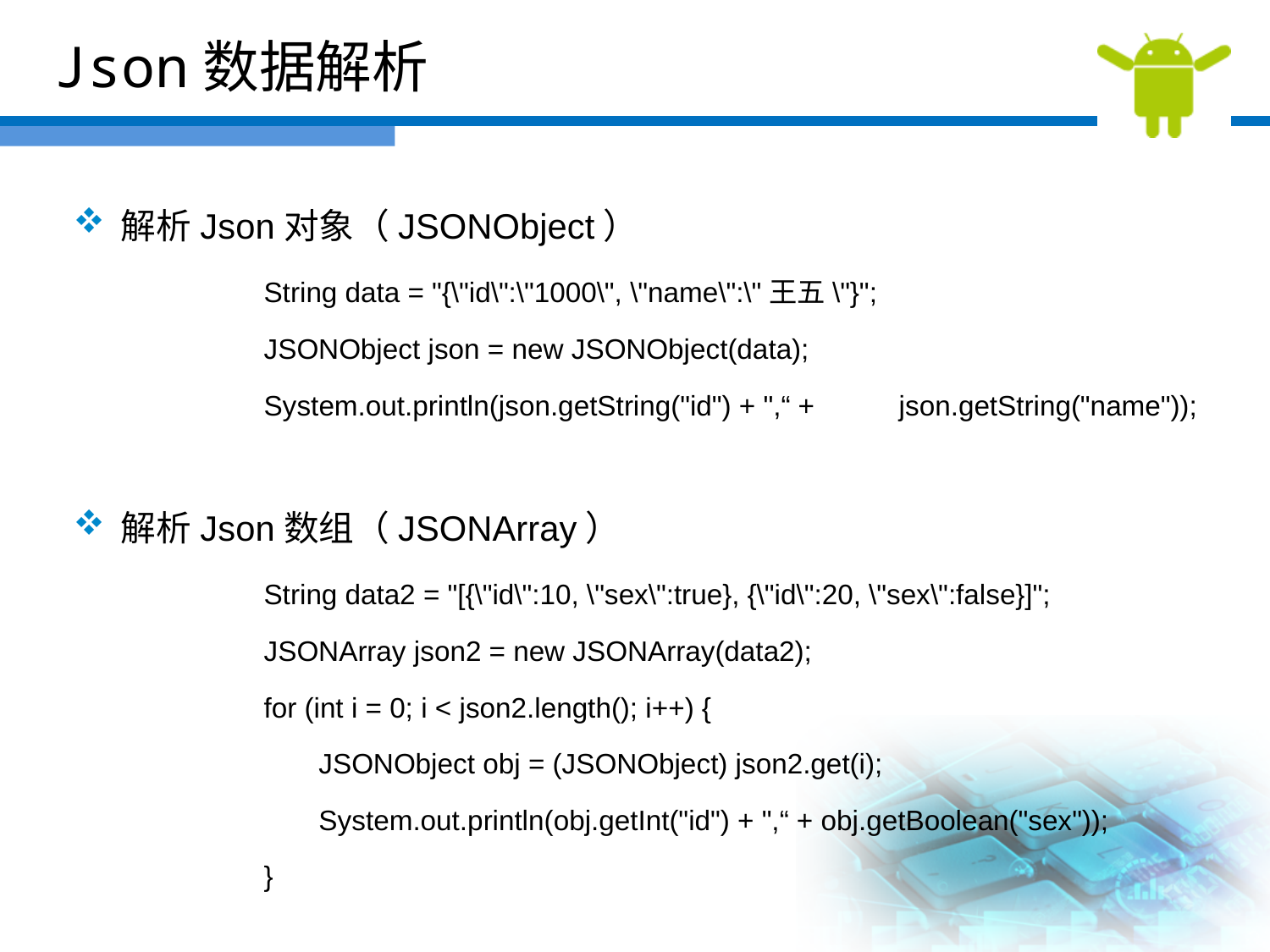

Json数据解析
解析Json对象（JSONObject）
	String data = "{\"id\":\"1000\", \"name\":\"王五\"}";
	JSONObject json = new JSONObject(data);
	System.out.println(json.getString("id") + ",“ + 	json.getString("name"));

解析Json数组（JSONArray）
	String data2 = "[{\"id\":10, \"sex\":true}, {\"id\":20, \"sex\":false}]";
	JSONArray json2 = new JSONArray(data2);
	for (int i = 0; i < json2.length(); i++) {
	       JSONObject obj = (JSONObject) json2.get(i);
	       System.out.println(obj.getInt("id") + ",“ + obj.getBoolean("sex"));
	}